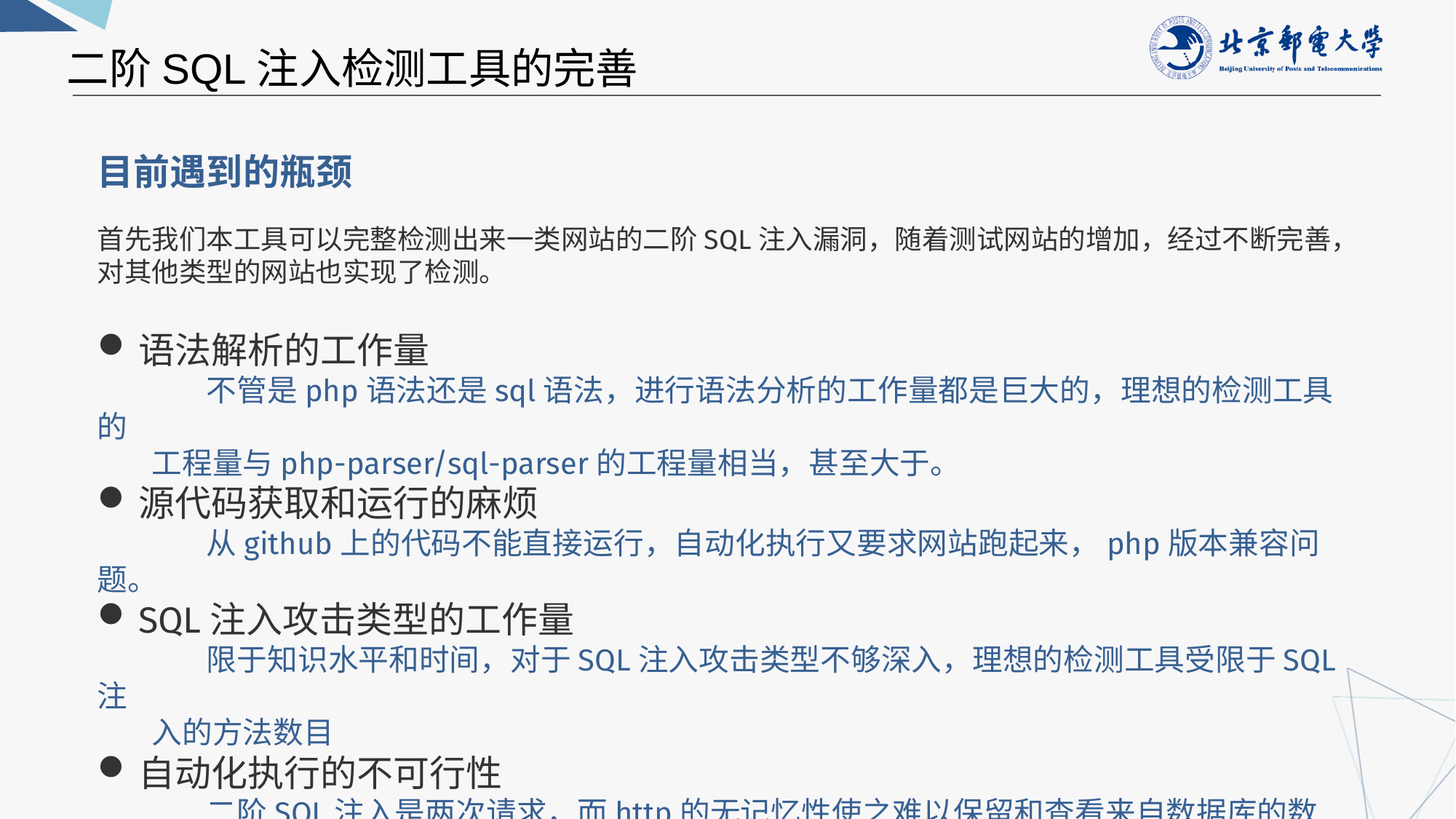

二阶SQL注入检测工具的完善
目前遇到的瓶颈
首先我们本工具可以完整检测出来一类网站的二阶SQL注入漏洞，随着测试网站的增加，经过不断完善，对其他类型的网站也实现了检测。
语法解析的工作量
	不管是php语法还是sql语法，进行语法分析的工作量都是巨大的，理想的检测工具的
       工程量与php-parser/sql-parser的工程量相当，甚至大于。
源代码获取和运行的麻烦
	从github上的代码不能直接运行，自动化执行又要求网站跑起来，php版本兼容问题。
SQL注入攻击类型的工作量
	限于知识水平和时间，对于SQL注入攻击类型不够深入，理想的检测工具受限于SQL注
       入的方法数目
自动化执行的不可行性
	二阶SQL注入是两次请求，而http的无记忆性使之难以保留和查看来自数据库的数据，
       目前的检测是通过cookie保存。